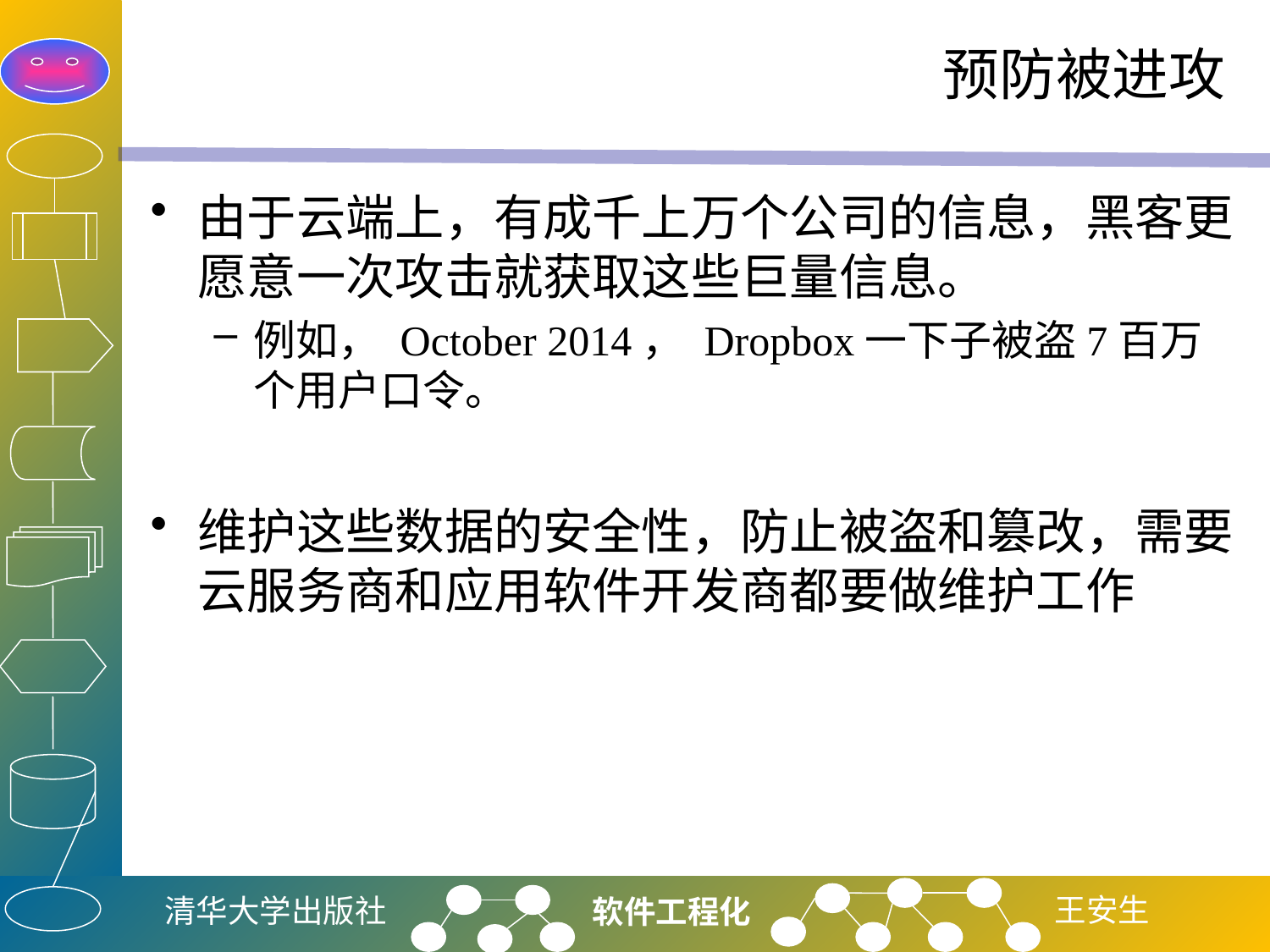

# 预防被进攻
由于云端上，有成千上万个公司的信息，黑客更愿意一次攻击就获取这些巨量信息。
例如， October 2014， Dropbox一下子被盗7百万个用户口令。

维护这些数据的安全性，防止被盗和篡改，需要云服务商和应用软件开发商都要做维护工作